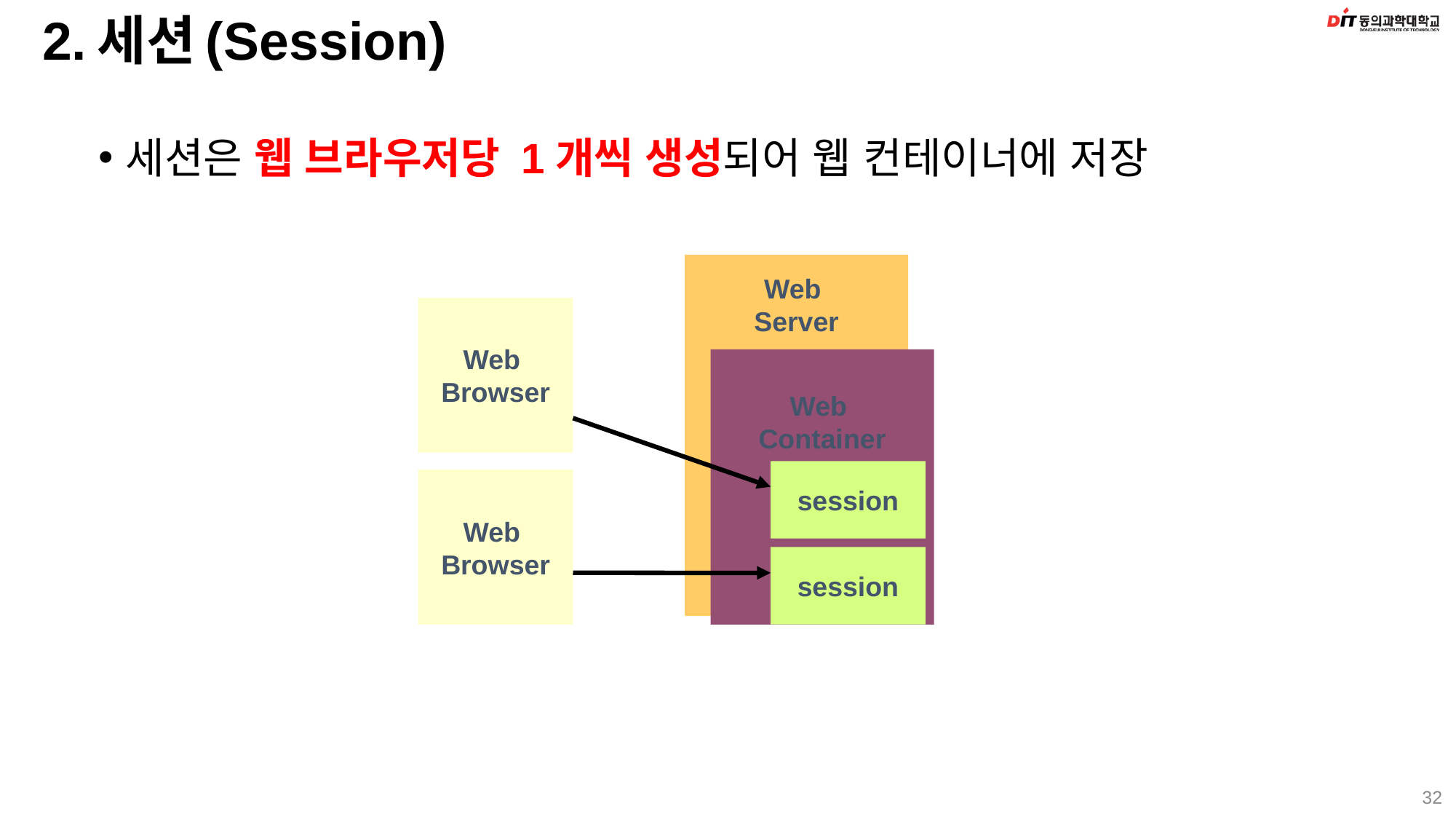

# 2.세션(Session)
세션은 웹 브라우저당 1개씩 생성되어 웹 컨테이너에 저장
Web
Server

Web
Browser
Web
Container

session
session

Web
Browser

32